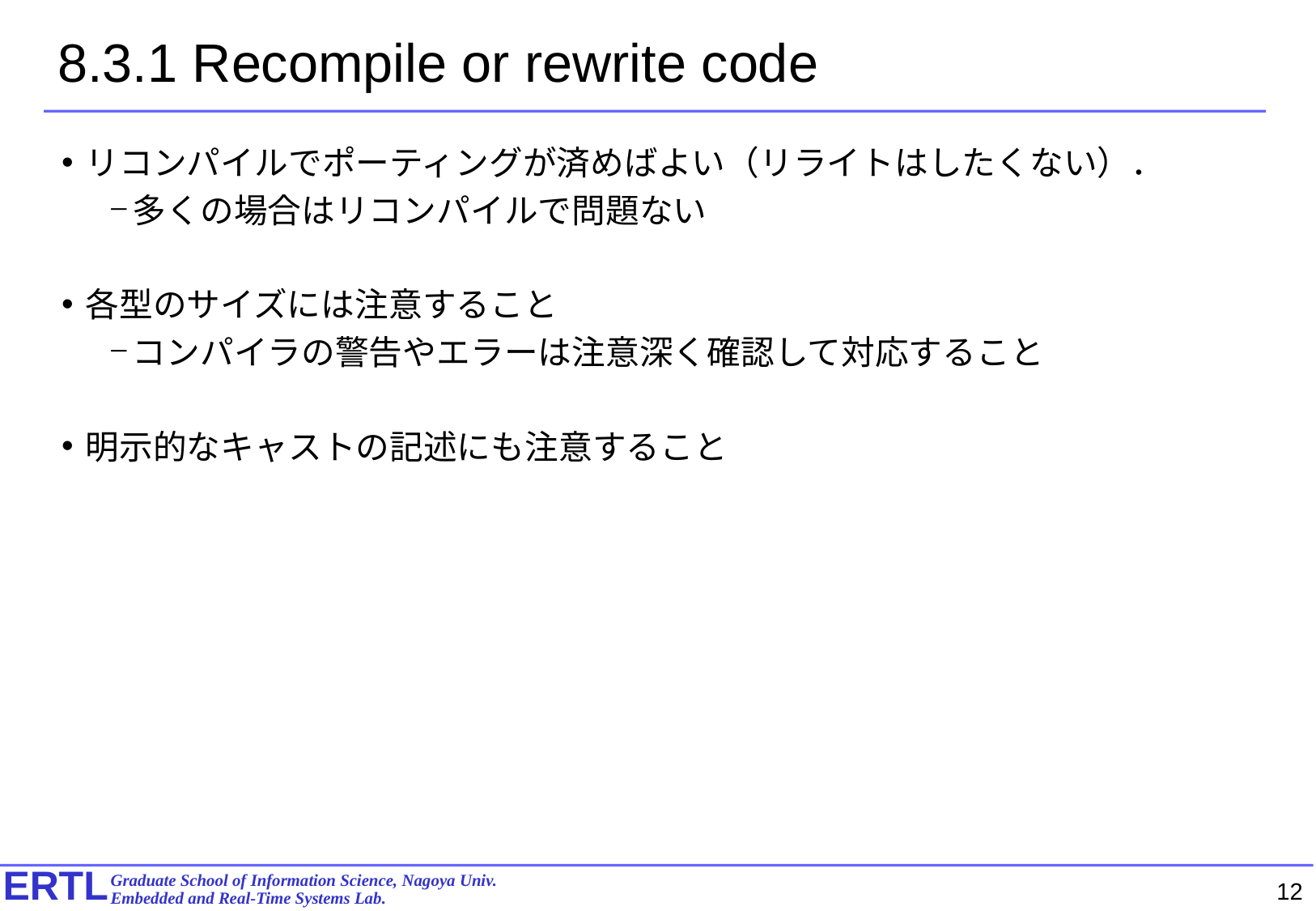

# 8.3.1 Recompile or rewrite code
リコンパイルでポーティングが済めばよい（リライトはしたくない）．
多くの場合はリコンパイルで問題ない

各型のサイズには注意すること
コンパイラの警告やエラーは注意深く確認して対応すること

明示的なキャストの記述にも注意すること
12